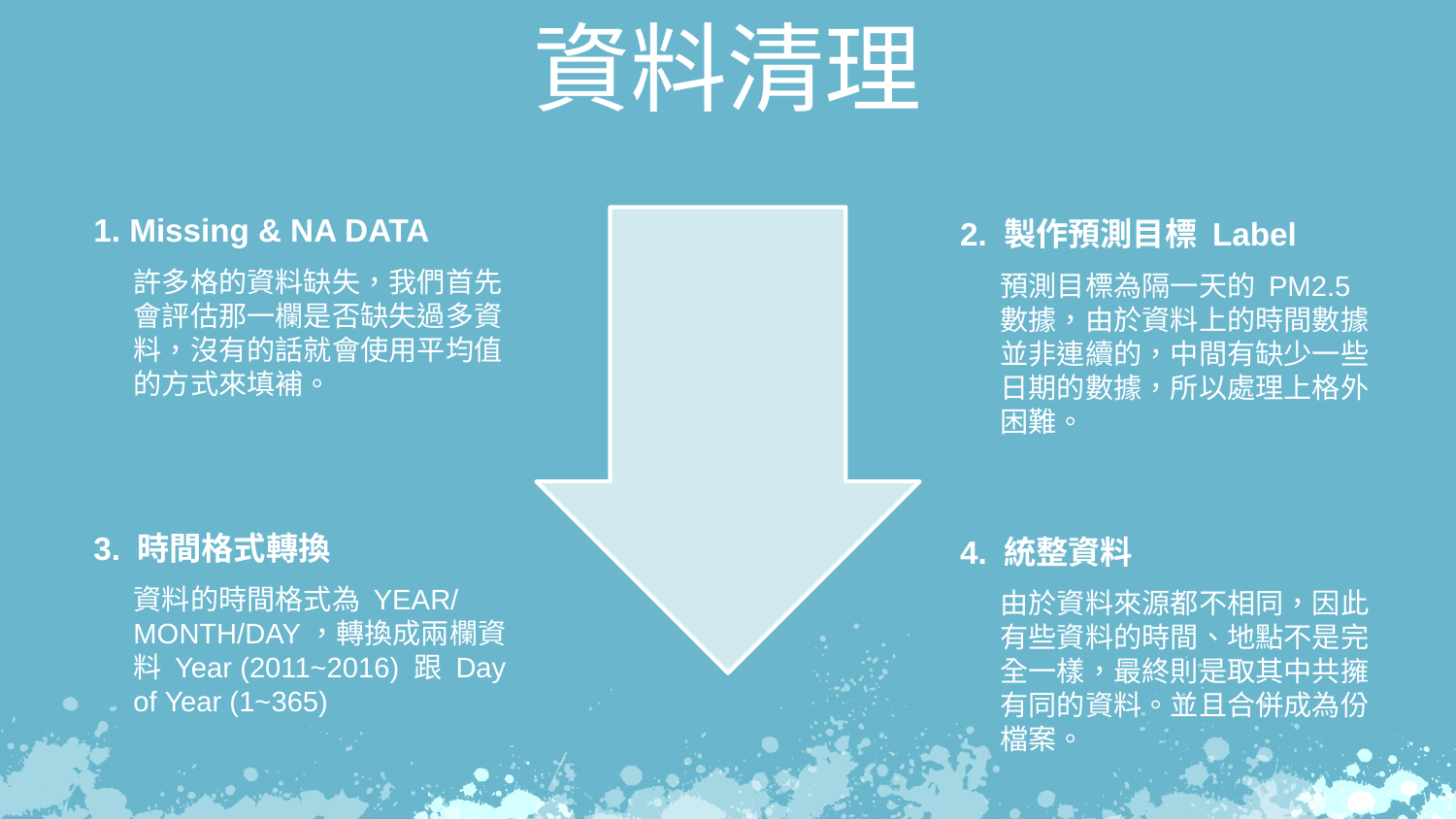

資料清理
1. Missing & NA DATA
許多格的資料缺失，我們首先會評估那一欄是否缺失過多資料，沒有的話就會使用平均值的方式來填補。

2. 製作預測目標 Label
預測目標為隔一天的 PM2.5 數據，由於資料上的時間數據並非連續的，中間有缺少一些日期的數據，所以處理上格外困難。
3. 時間格式轉換
資料的時間格式為 YEAR/MONTH/DAY，轉換成兩欄資料 Year (2011~2016) 跟 Day of Year (1~365)
4. 統整資料
由於資料來源都不相同，因此有些資料的時間、地點不是完全一樣，最終則是取其中共擁有同的資料。並且合併成為份檔案。